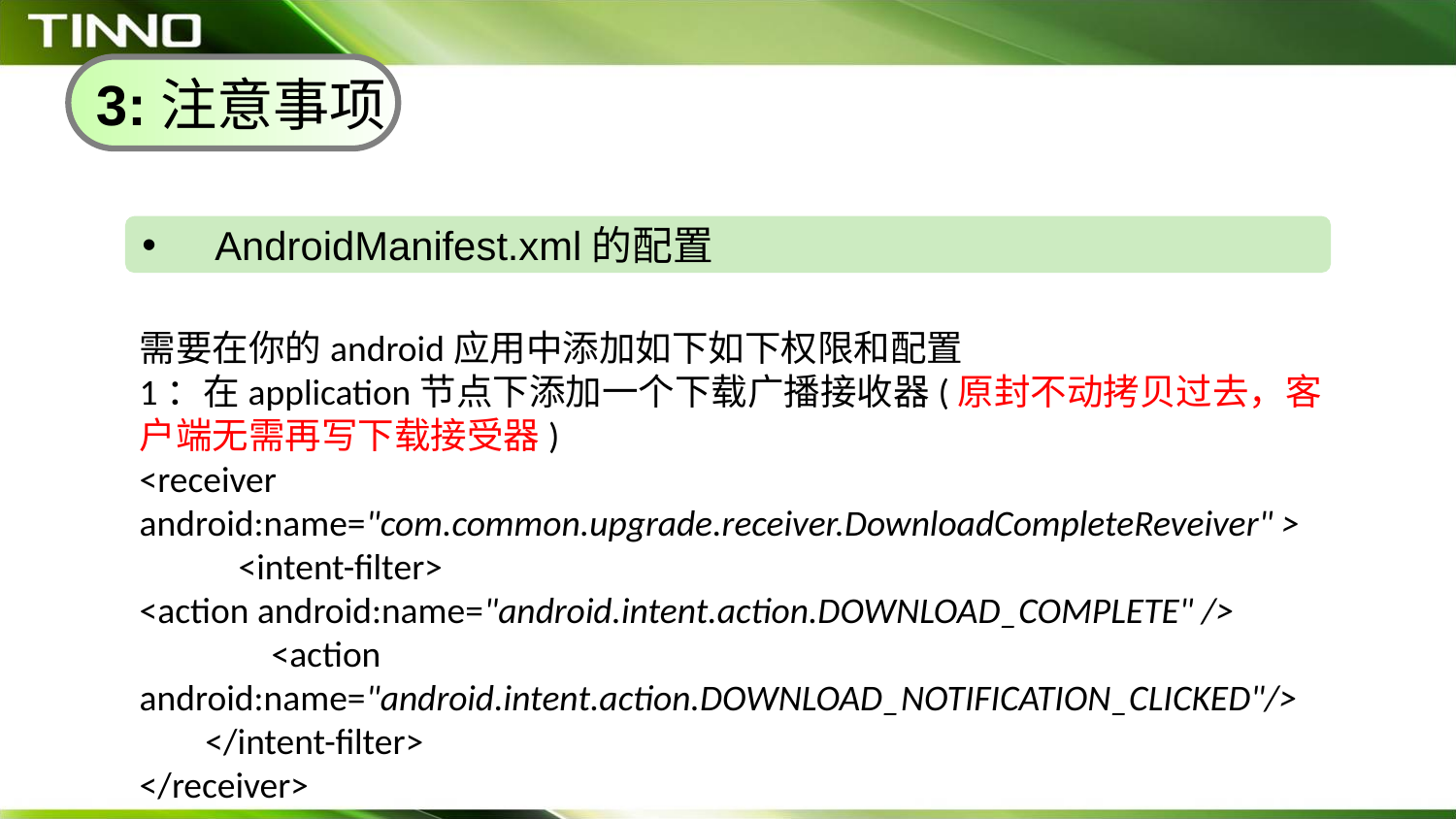

3:注意事项
AndroidManifest.xml的配置

需要在你的android应用中添加如下如下权限和配置
1：在application节点下添加一个下载广播接收器(原封不动拷贝过去，客户端无需再写下载接受器)
<receiver android:name="com.common.upgrade.receiver.DownloadCompleteReveiver" >
            <intent-filter>
<action android:name="android.intent.action.DOWNLOAD_COMPLETE" />
                <action android:name="android.intent.action.DOWNLOAD_NOTIFICATION_CLICKED"/>            </intent-filter>
</receiver>